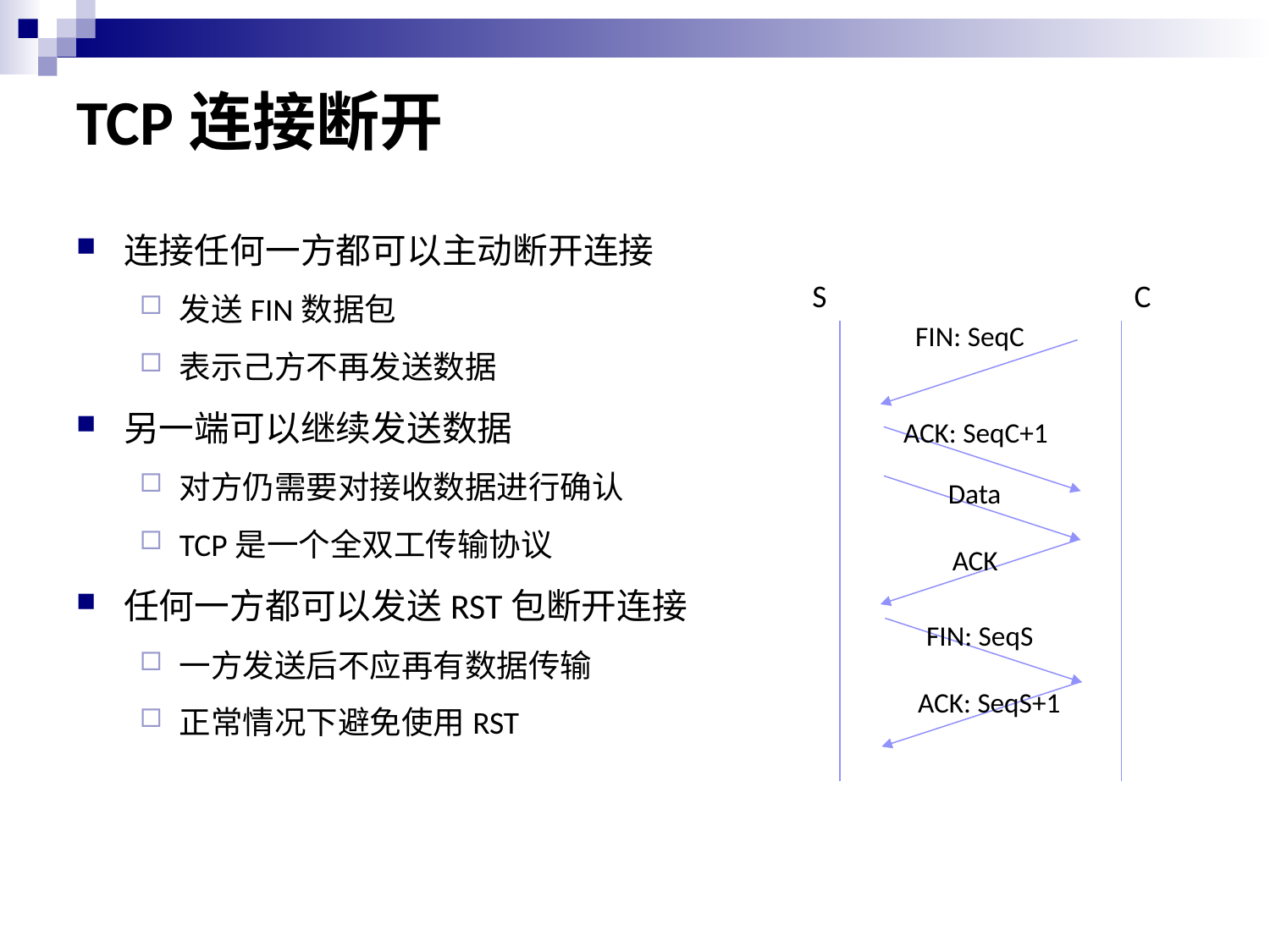

# TCP连接断开
连接任何一方都可以主动断开连接
发送FIN数据包
表示己方不再发送数据
另一端可以继续发送数据
对方仍需要对接收数据进行确认
TCP是一个全双工传输协议
任何一方都可以发送RST包断开连接
一方发送后不应再有数据传输
正常情况下避免使用RST
S
C
FIN: SeqC
ACK: SeqC+1
Data
ACK
FIN: SeqS
ACK: SeqS+1
8